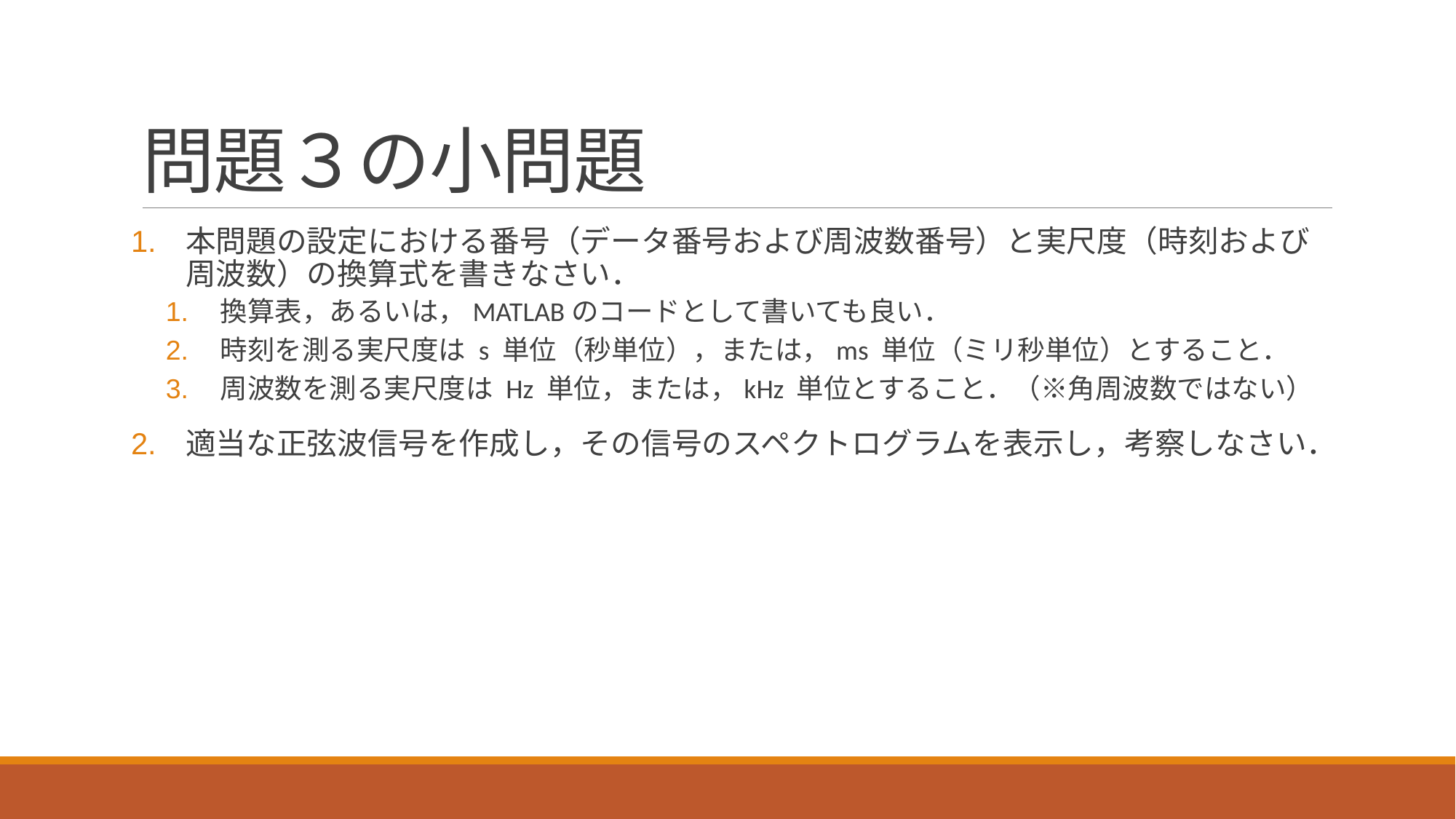

# 問題３の小問題
本問題の設定における番号（データ番号および周波数番号）と実尺度（時刻および周波数）の換算式を書きなさい．
換算表，あるいは，MATLABのコードとして書いても良い．
時刻を測る実尺度は s 単位（秒単位），または，ms 単位（ミリ秒単位）とすること．
周波数を測る実尺度は Hz 単位，または，kHz 単位とすること．（※角周波数ではない）
適当な正弦波信号を作成し，その信号のスペクトログラムを表示し，考察しなさい．